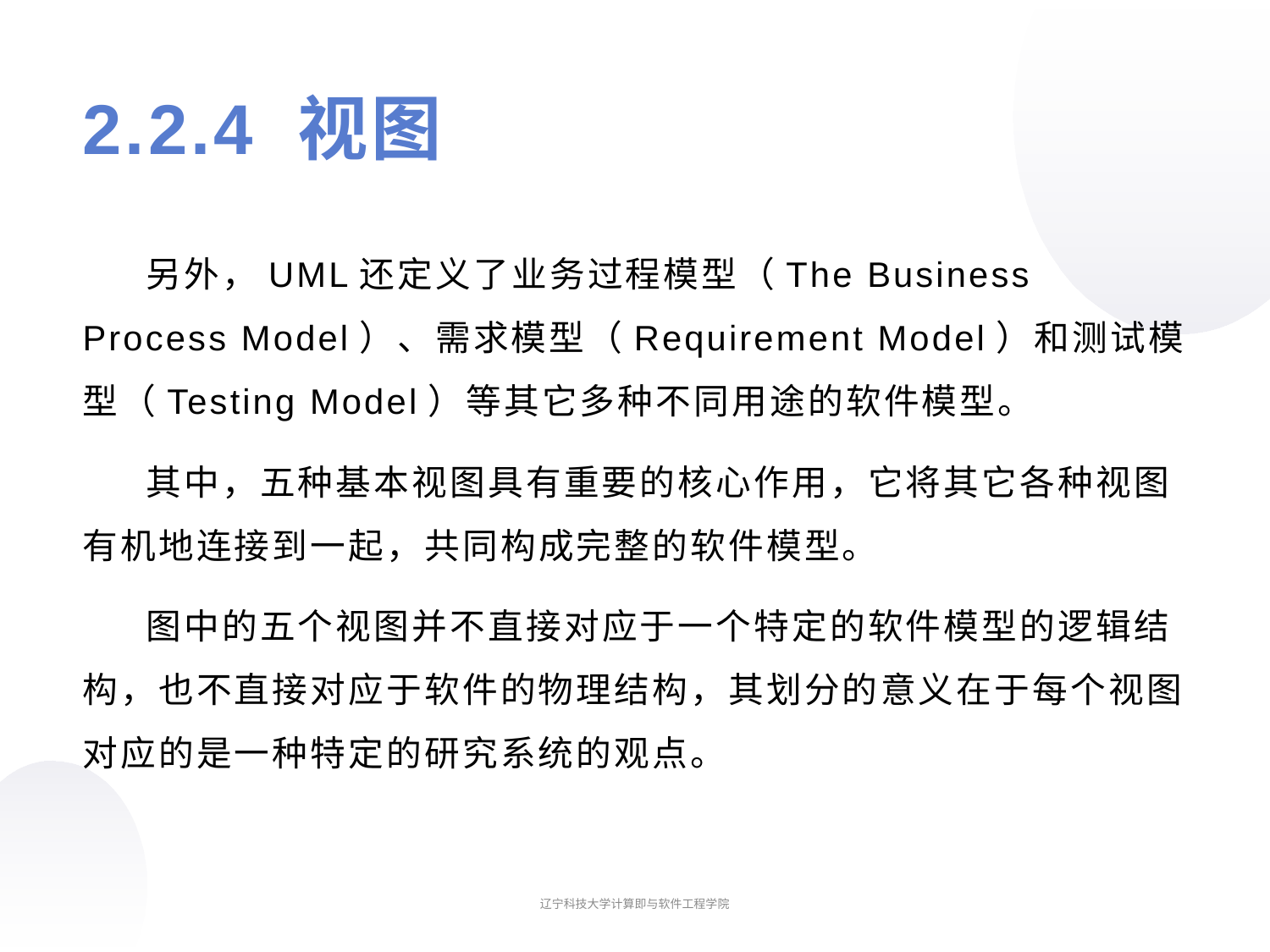

# 2.2.4 视图
另外，UML还定义了业务过程模型（The Business Process Model）、需求模型（Requirement Model）和测试模型（Testing Model）等其它多种不同用途的软件模型。
其中，五种基本视图具有重要的核心作用，它将其它各种视图有机地连接到一起，共同构成完整的软件模型。
图中的五个视图并不直接对应于一个特定的软件模型的逻辑结构，也不直接对应于软件的物理结构，其划分的意义在于每个视图对应的是一种特定的研究系统的观点。

辽宁科技大学计算即与软件工程学院
43